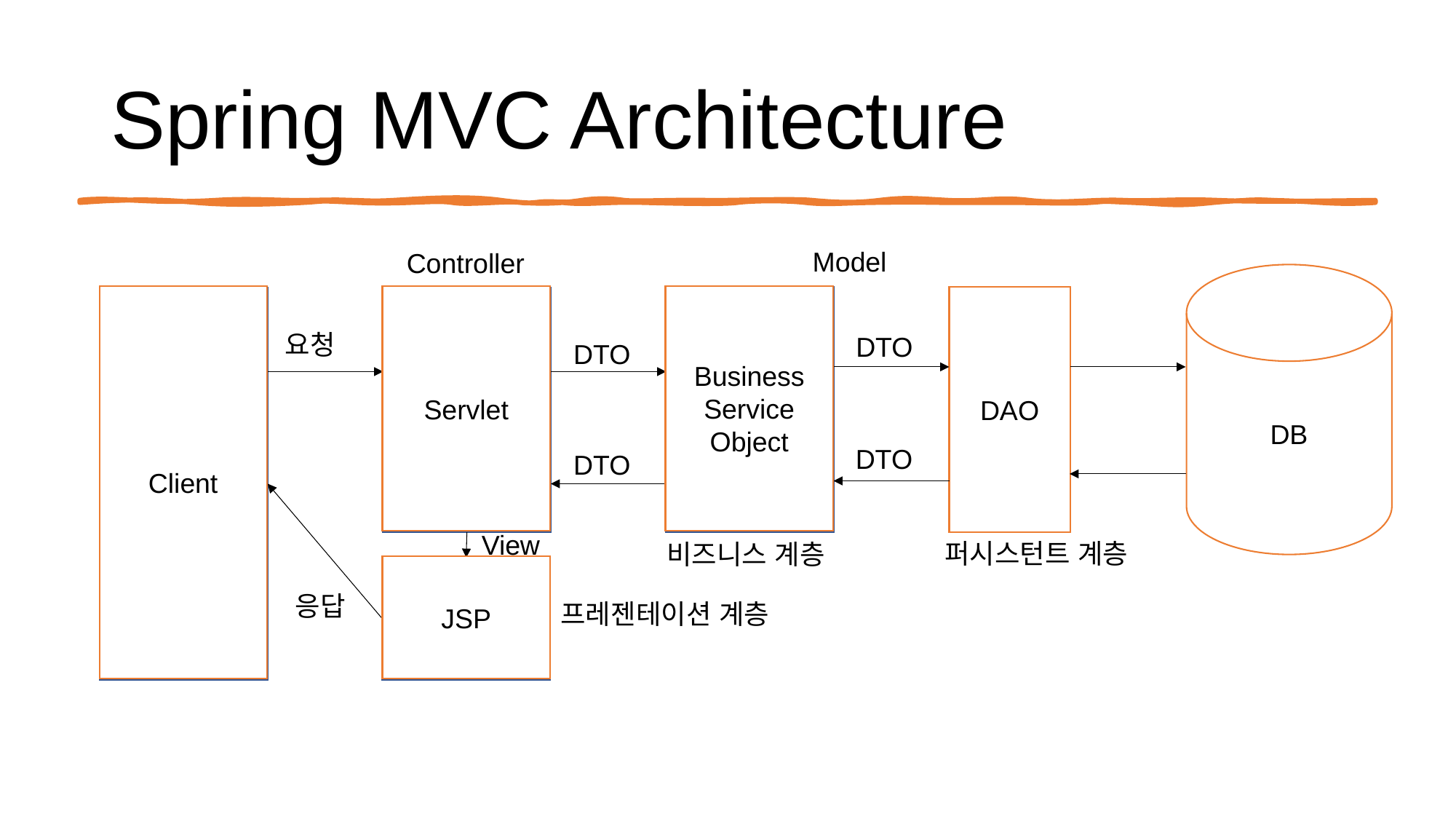

# Spring MVC Architecture

Model
Controller
DB
Business
Service
Object
Client
Servlet
Business
Service
Object
DAO
Client
Servlet
요청
DTO
DTO
DTO
DTO
View
퍼시스턴트 계층
비즈니스 계층
JSP
JSP
응답
프레젠테이션 계층